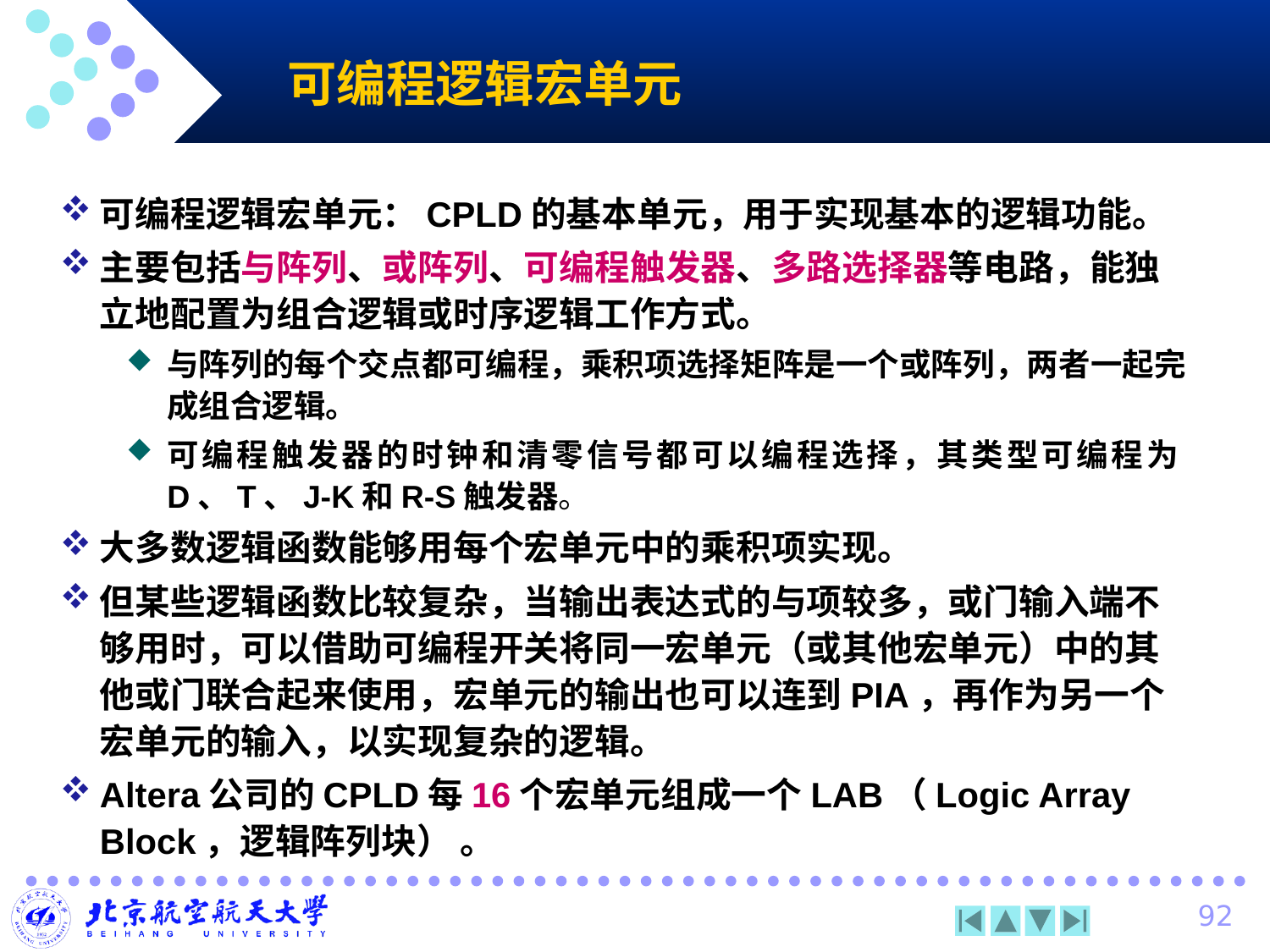

# 可编程逻辑宏单元
可编程逻辑宏单元：CPLD的基本单元，用于实现基本的逻辑功能。
主要包括与阵列、或阵列、可编程触发器、多路选择器等电路，能独立地配置为组合逻辑或时序逻辑工作方式。
与阵列的每个交点都可编程，乘积项选择矩阵是一个或阵列，两者一起完成组合逻辑。
可编程触发器的时钟和清零信号都可以编程选择，其类型可编程为D、T、J-K和R-S触发器。
大多数逻辑函数能够用每个宏单元中的乘积项实现。
但某些逻辑函数比较复杂，当输出表达式的与项较多，或门输入端不够用时，可以借助可编程开关将同一宏单元（或其他宏单元）中的其他或门联合起来使用，宏单元的输出也可以连到PIA，再作为另一个宏单元的输入，以实现复杂的逻辑。
Altera公司的CPLD每16个宏单元组成一个LAB（Logic Array Block，逻辑阵列块） 。
92